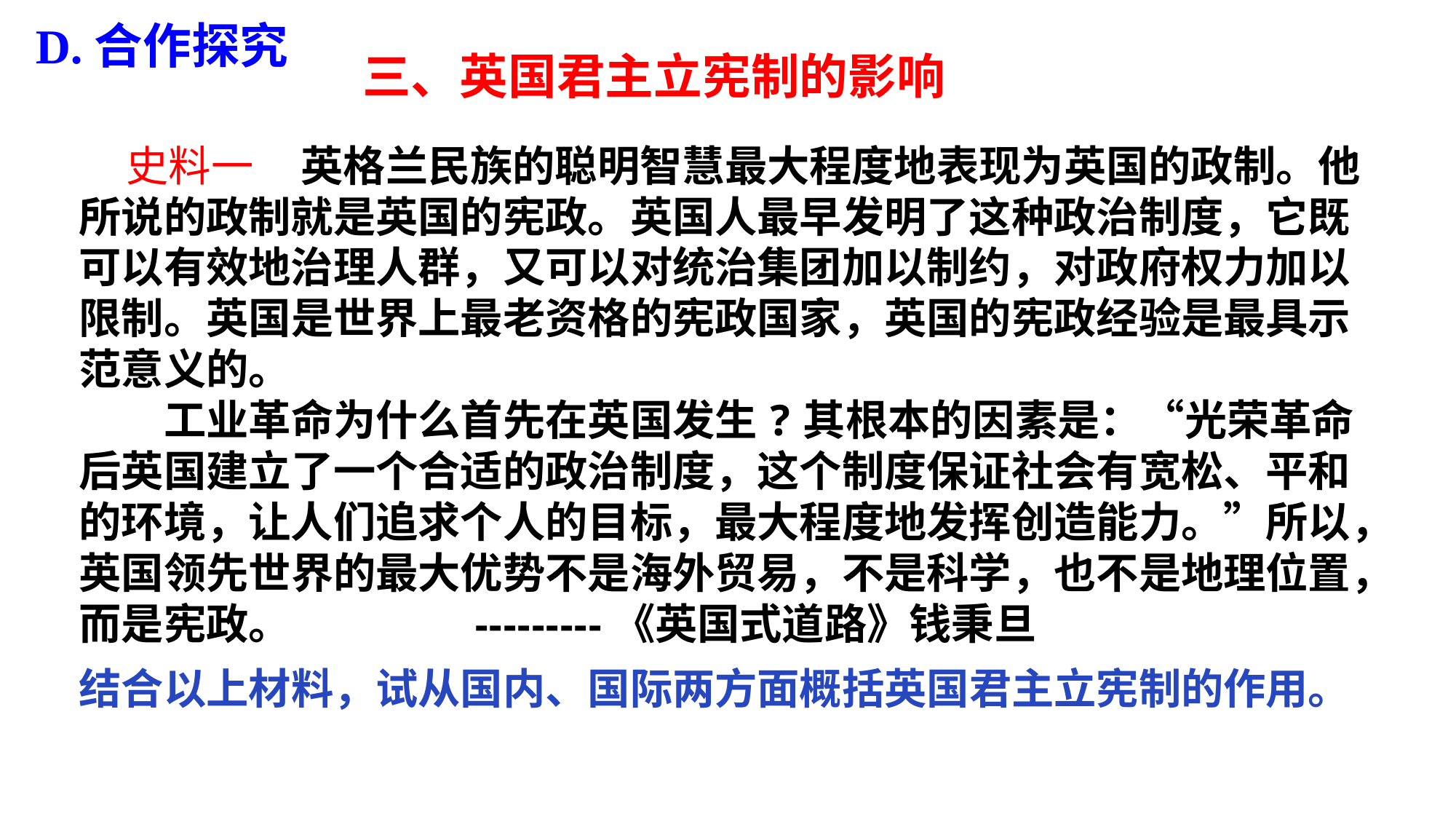

D.合作探究
三、英国君主立宪制的影响
  史料一     英格兰民族的聪明智慧最大程度地表现为英国的政制。他所说的政制就是英国的宪政。英国人最早发明了这种政治制度，它既可以有效地治理人群，又可以对统治集团加以制约，对政府权力加以限制。英国是世界上最老资格的宪政国家，英国的宪政经验是最具示范意义的。
　　工业革命为什么首先在英国发生?其根本的因素是：“光荣革命后英国建立了一个合适的政治制度，这个制度保证社会有宽松、平和的环境，让人们追求个人的目标，最大程度地发挥创造能力。”所以，英国领先世界的最大优势不是海外贸易，不是科学，也不是地理位置，而是宪政。                  ---------《英国式道路》钱秉旦
结合以上材料，试从国内、国际两方面概括英国君主立宪制的作用。